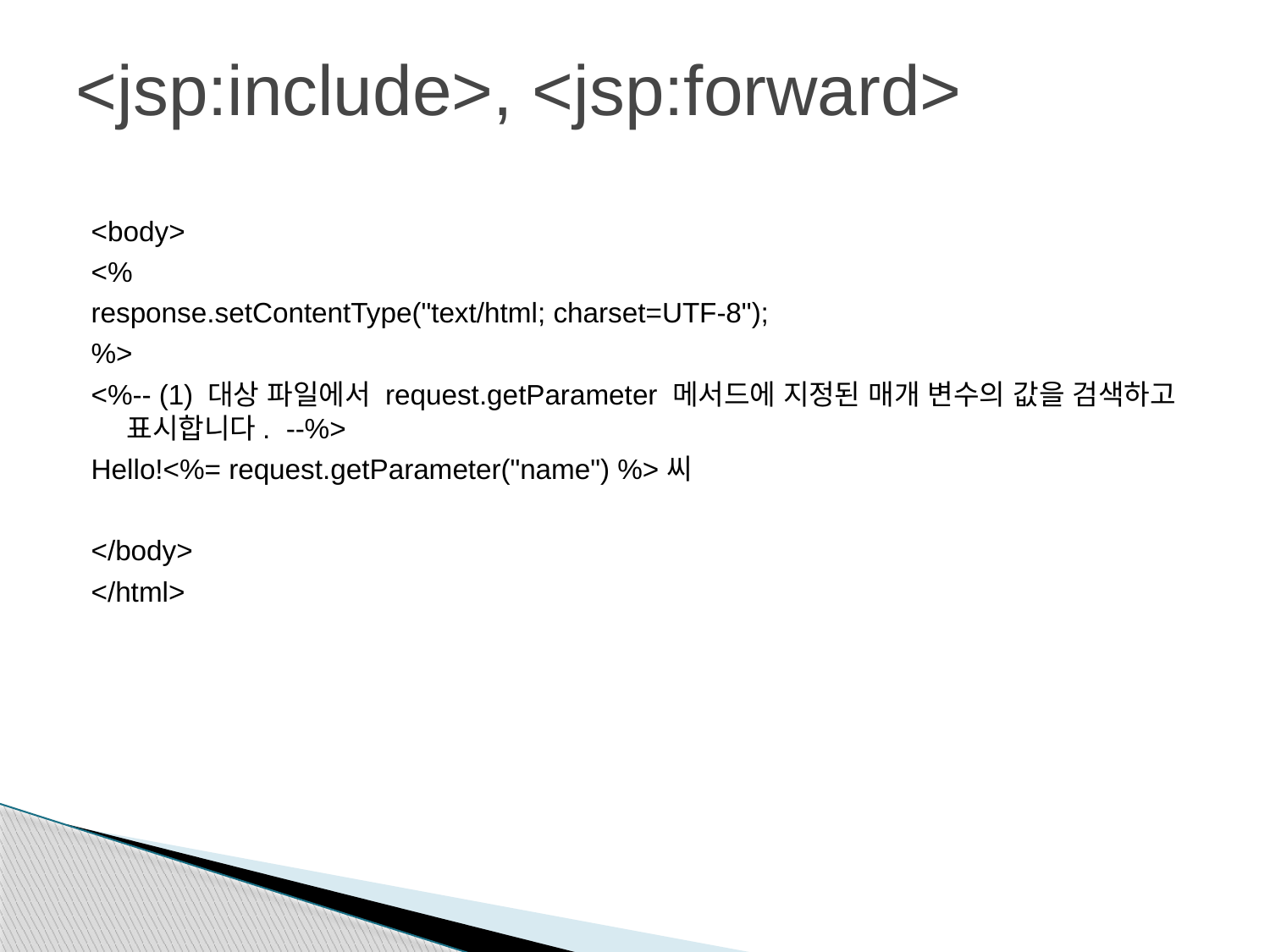

# <jsp:include>, <jsp:forward>

<body>
<%
response.setContentType("text/html; charset=UTF-8");
%>
<%-- (1) 대상 파일에서 request.getParameter 메서드에 지정된 매개 변수의 값을 검색하고 표시합니다.  --%>
Hello!<%= request.getParameter("name") %>씨

</body>
</html>